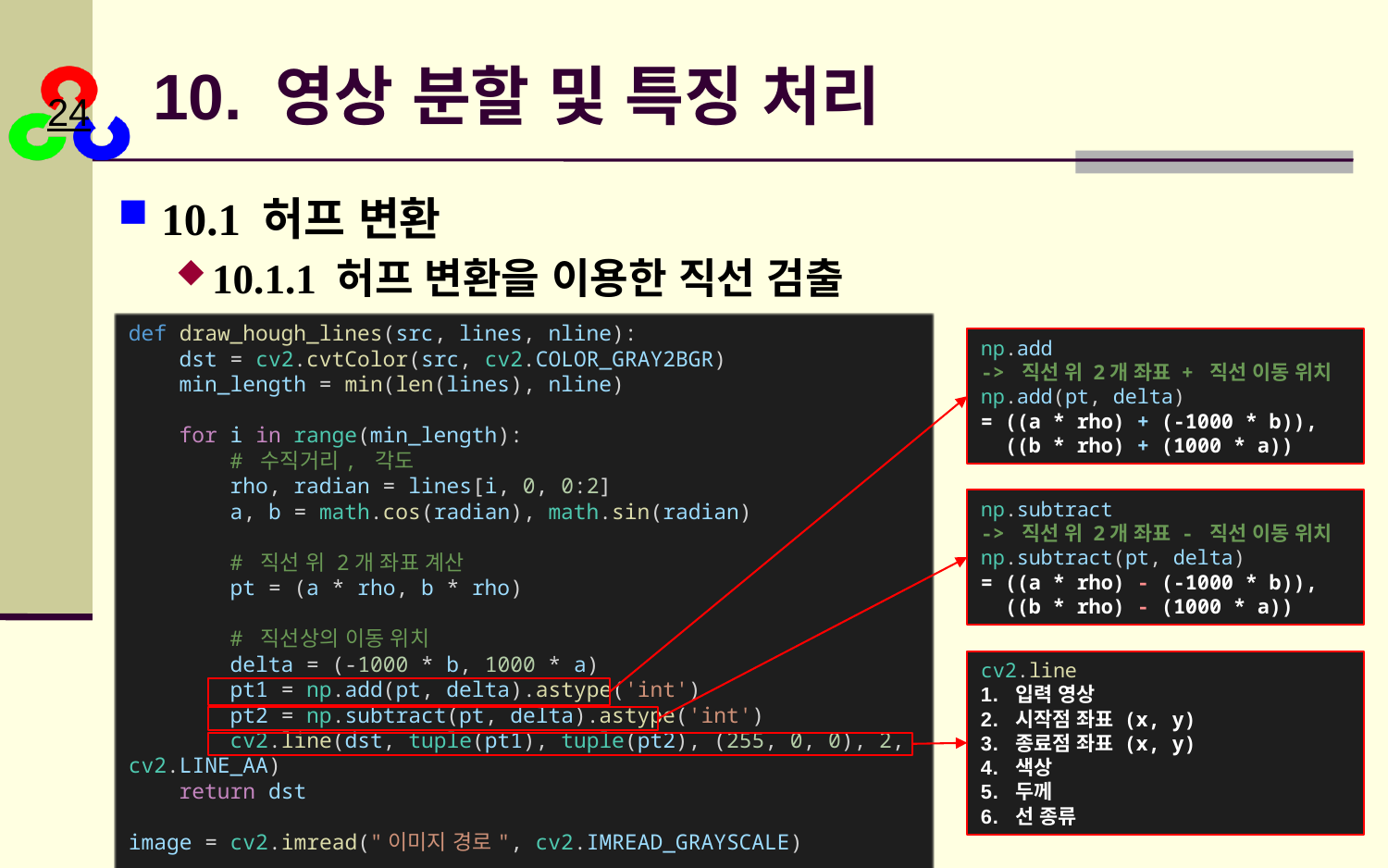

# 10. 영상 분할 및 특징 처리
10.1 허프 변환
10.1.1 허프 변환을 이용한 직선 검출
def draw_hough_lines(src, lines, nline):
    dst = cv2.cvtColor(src, cv2.COLOR_GRAY2BGR)
    min_length = min(len(lines), nline)
    for i in range(min_length):
        # 수직거리, 각도
        rho, radian = lines[i, 0, 0:2]
        a, b = math.cos(radian), math.sin(radian)
        # 직선 위 2개 좌표 계산
        pt = (a * rho, b * rho)
        # 직선상의 이동 위치
        delta = (-1000 * b, 1000 * a)
        pt1 = np.add(pt, delta).astype('int')
        pt2 = np.subtract(pt, delta).astype('int')
        cv2.line(dst, tuple(pt1), tuple(pt2), (255, 0, 0), 2, cv2.LINE_AA)
    return dst

image = cv2.imread("이미지 경로", cv2.IMREAD_GRAYSCALE)
...
np.add
-> 직선 위 2개 좌표 + 직선 이동 위치
np.add(pt, delta)
= ((a * rho) + (-1000 * b)),
  ((b * rho) + (1000 * a))
np.subtract
-> 직선 위 2개 좌표 - 직선 이동 위치
np.subtract(pt, delta)
= ((a * rho) - (-1000 * b)),
  ((b * rho) - (1000 * a))
cv2.line
입력 영상
시작점 좌표 (x, y)
종료점 좌표 (x, y)
색상
두께
선 종류